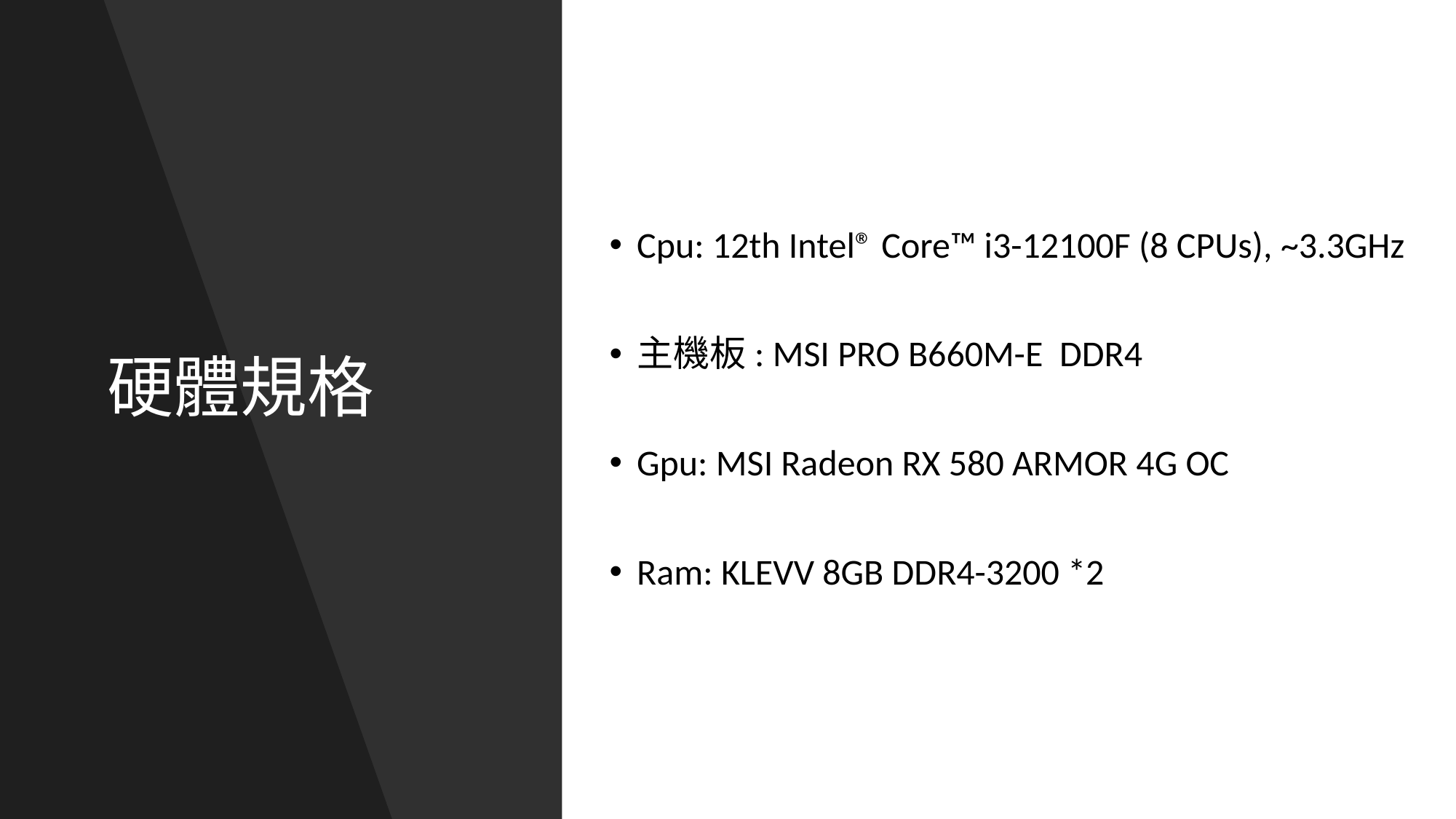

# 硬體規格
Cpu: 12th Intel® Core™ i3-12100F (8 CPUs), ~3.3GHz

主機板: MSI PRO B660M-E  DDR4

Gpu: MSI Radeon RX 580 ARMOR 4G OC

Ram: KLEVV 8GB DDR4-3200 *2